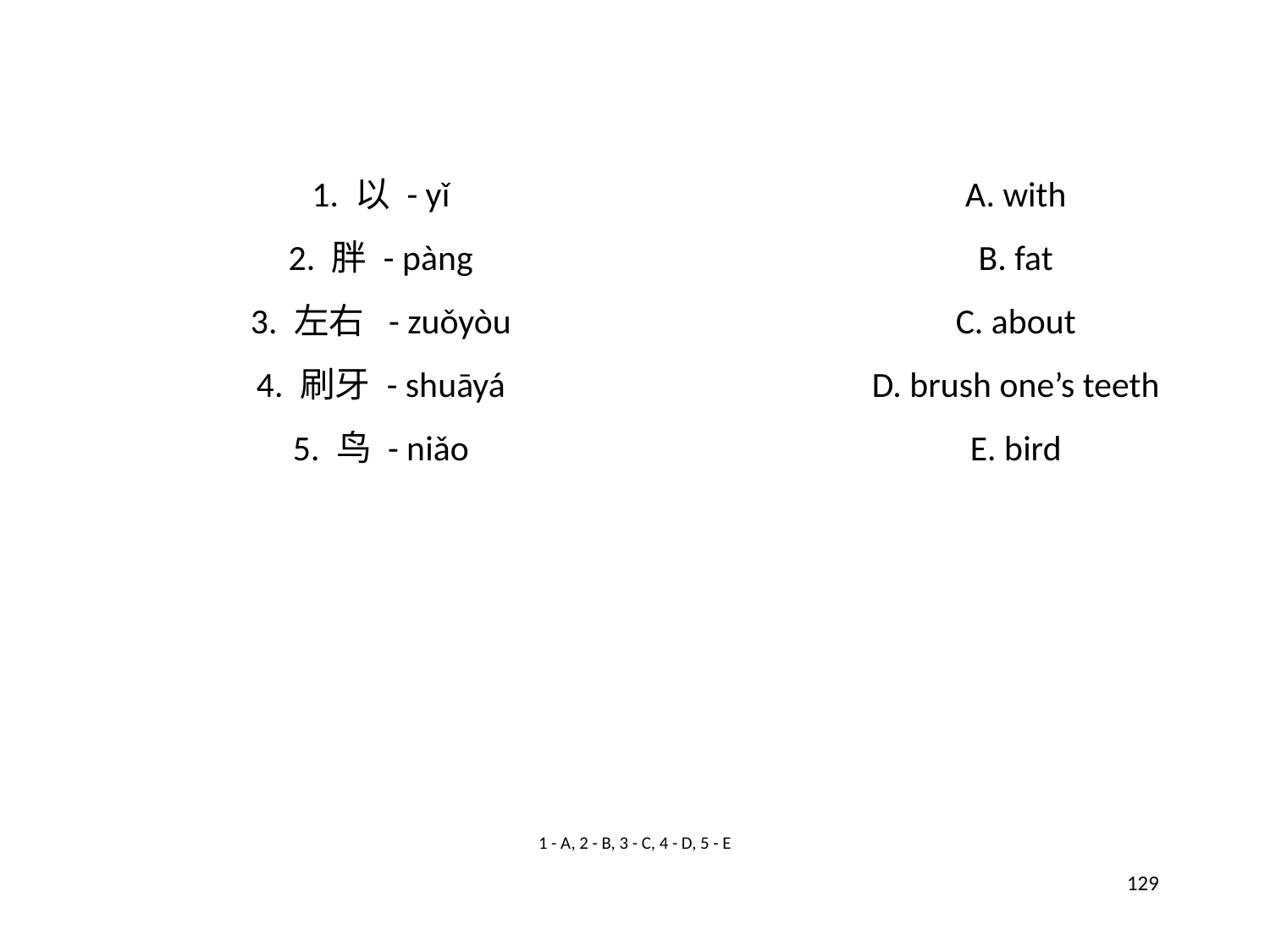

1. 以 - yǐ

A. with

2. 胖 - pàng

B. fat

3. 左右  - zuǒyòu

C. about

4. 刷牙 - shuāyá

D. brush one’s teeth

5. 鸟 - niǎo

E. bird
1 - A, 2 - B, 3 - C, 4 - D, 5 - E

129